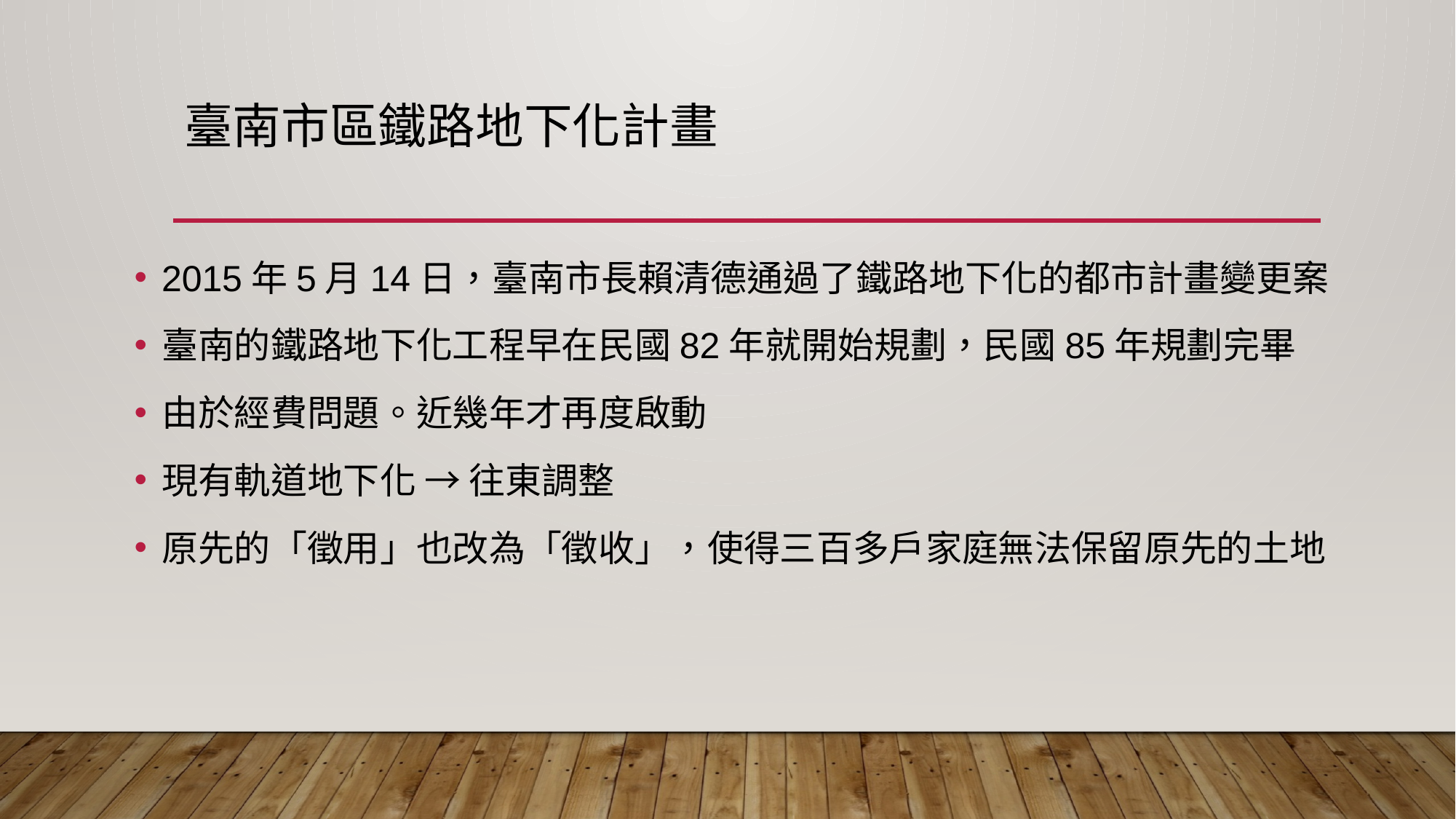

# 臺南市區鐵路地下化計畫
2015年5月14日，臺南市長賴清德通過了鐵路地下化的都市計畫變更案
臺南的鐵路地下化工程早在民國82年就開始規劃，民國85年規劃完畢
由於經費問題。近幾年才再度啟動
現有軌道地下化 → 往東調整
原先的「徵用」也改為「徵收」，使得三百多戶家庭無法保留原先的土地